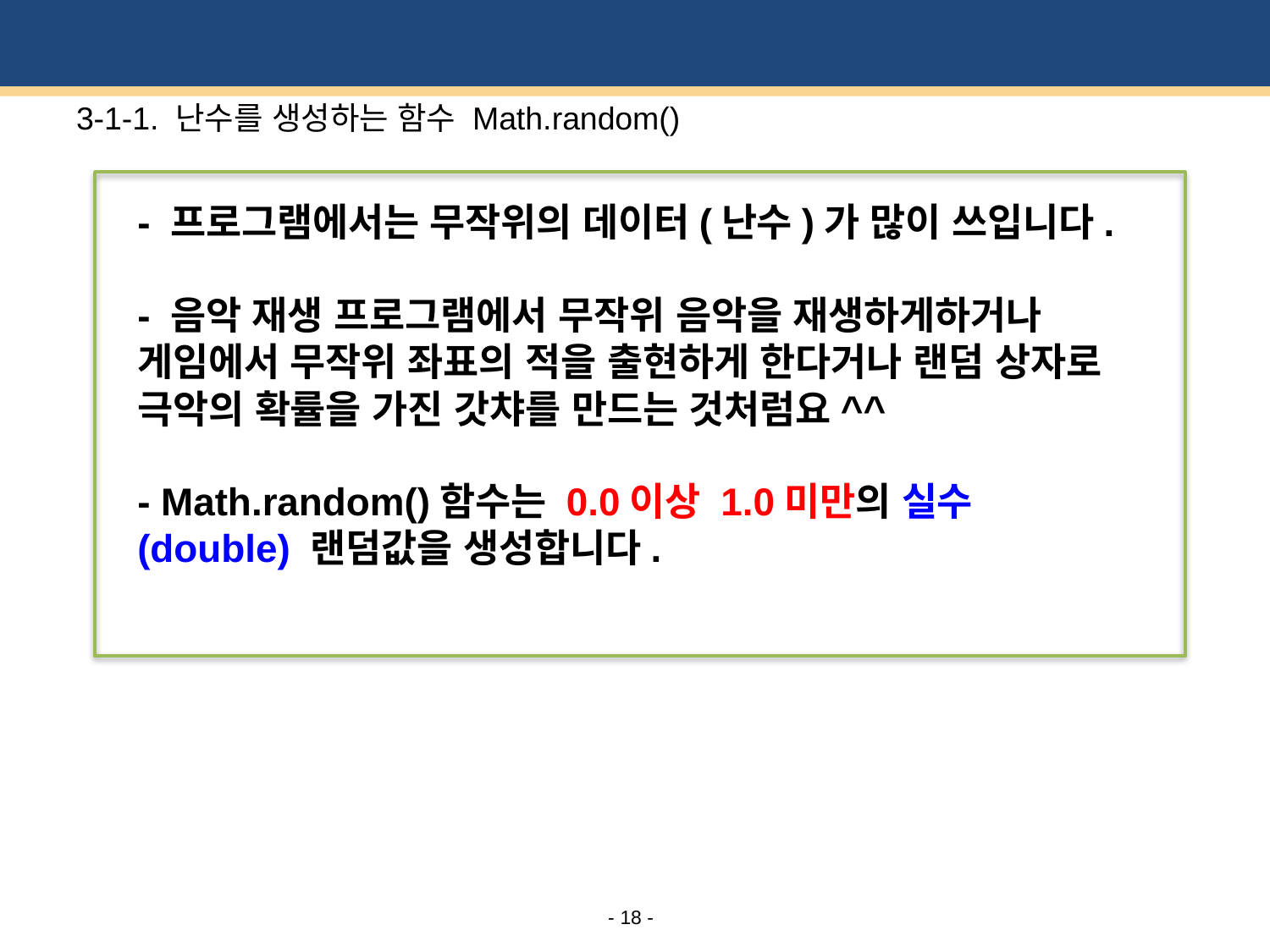

# 3-1-1. 난수를 생성하는 함수 Math.random()

- 프로그램에서는 무작위의 데이터(난수)가 많이 쓰입니다.

- 음악 재생 프로그램에서 무작위 음악을 재생하게하거나 게임에서 무작위 좌표의 적을 출현하게 한다거나 랜덤 상자로 극악의 확률을 가진 갓챠를 만드는 것처럼요^^

- Math.random()함수는 0.0이상 1.0미만의 실수(double) 랜덤값을 생성합니다.